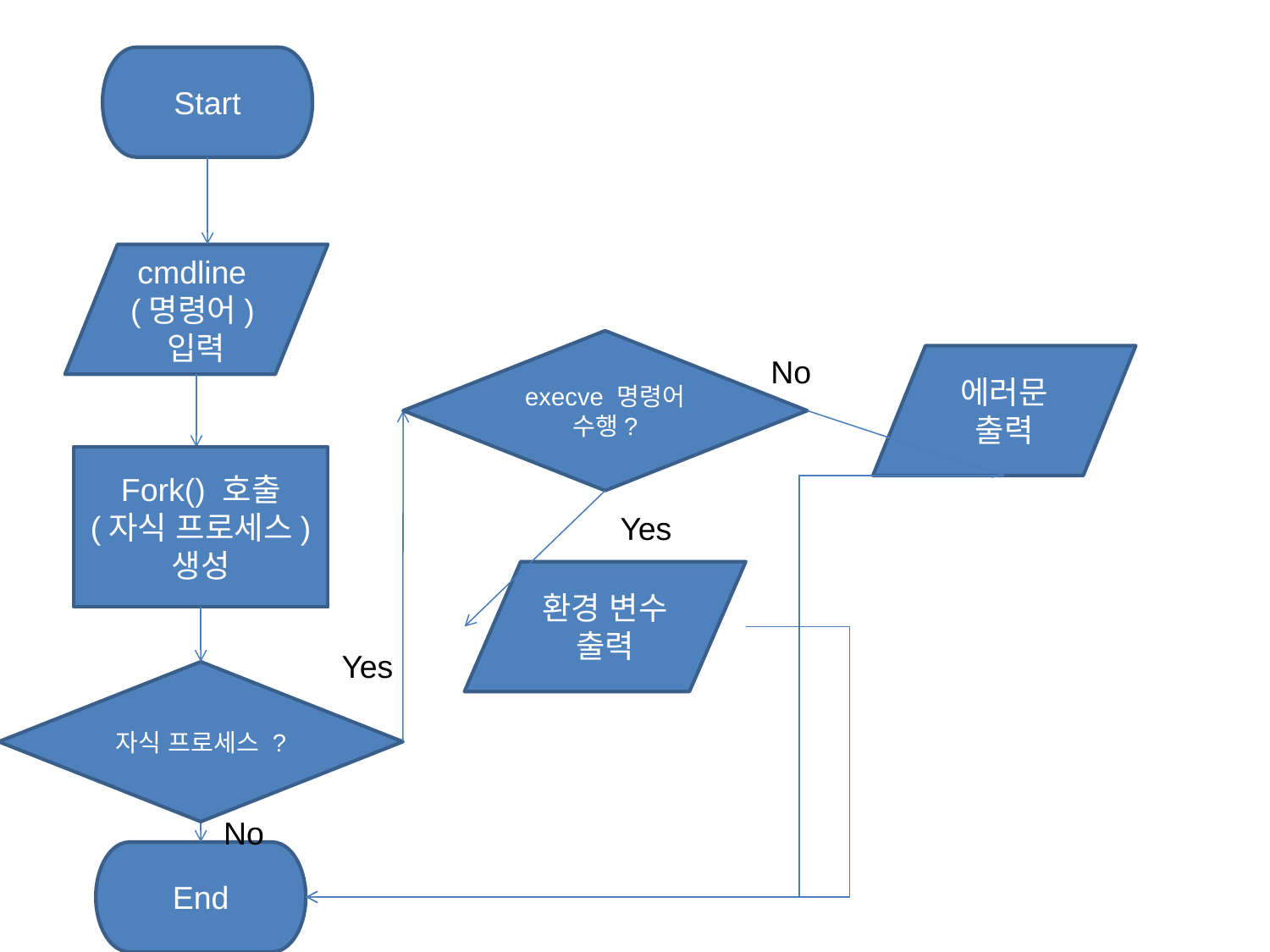

Start
cmdline  (명령어)입력
execve 명령어 수행?
No
에러문 출력
Fork() 호출
(자식 프로세스) 생성
Yes
환경 변수 출력
Yes
자식 프로세스 ?
No
End